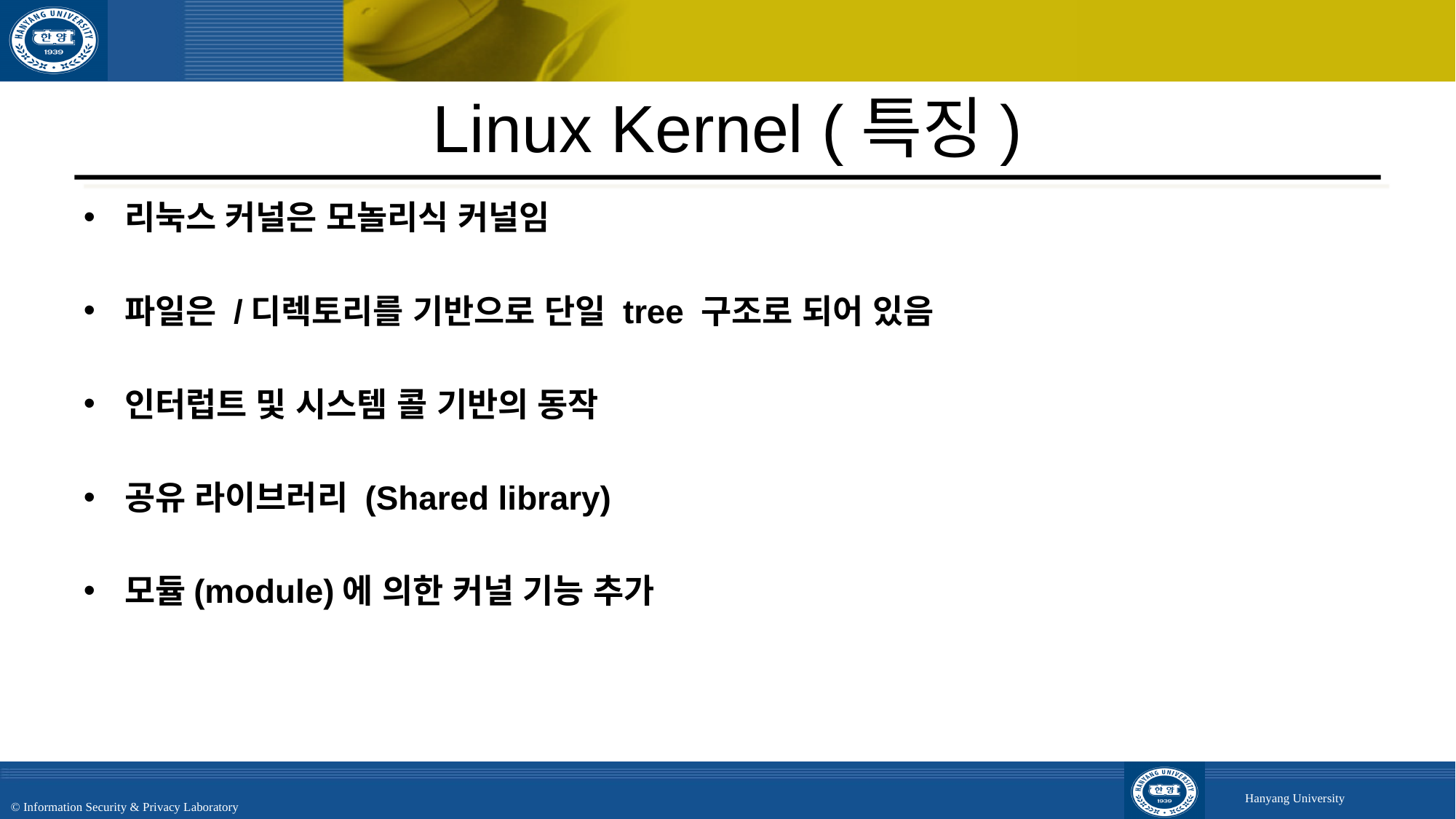

# Linux Kernel (특징)
리눅스 커널은 모놀리식 커널임

파일은 /디렉토리를 기반으로 단일 tree 구조로 되어 있음

인터럽트 및 시스템 콜 기반의 동작

공유 라이브러리 (Shared library)

모듈(module)에 의한 커널 기능 추가